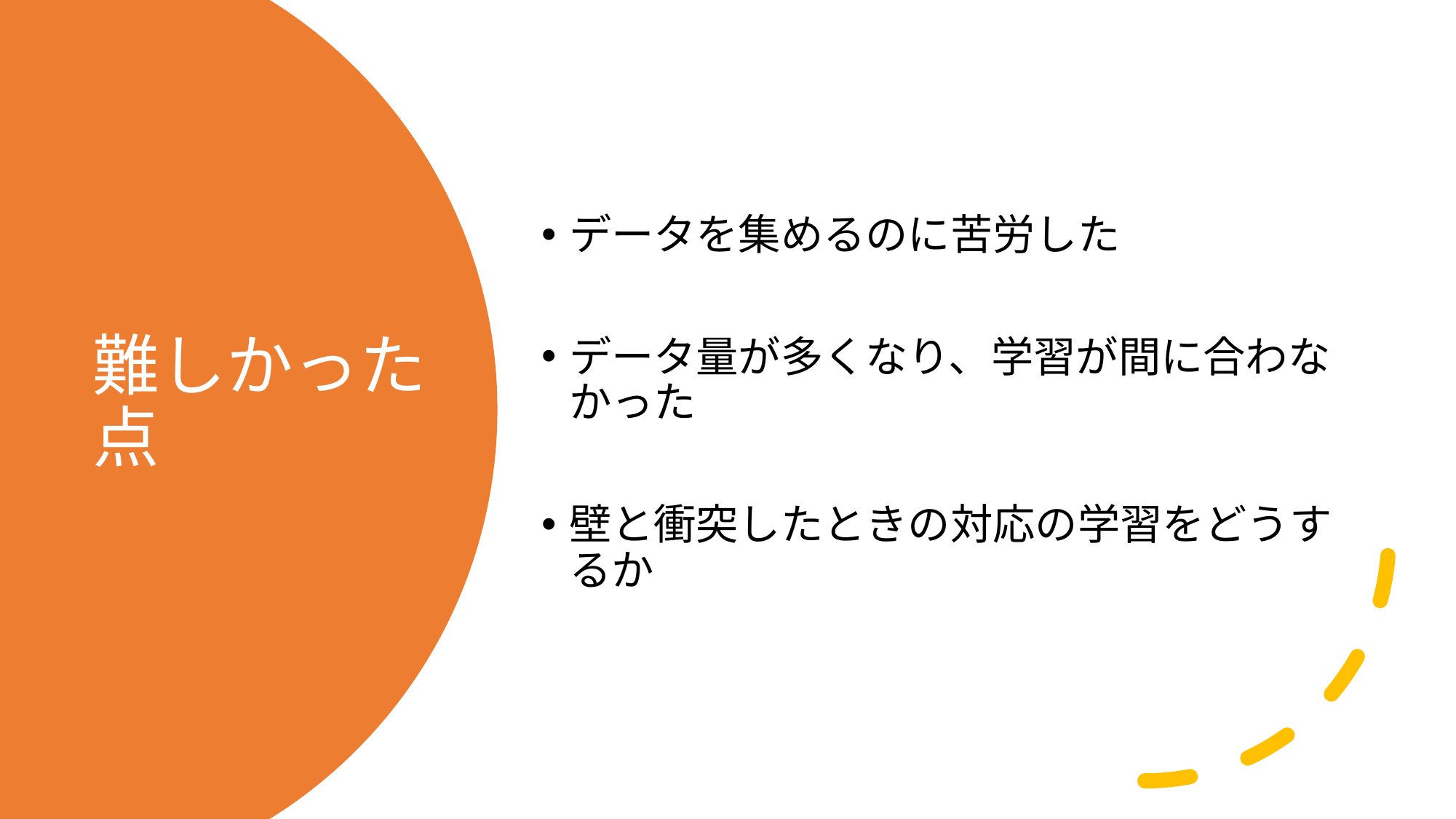

データを集めるのに苦労した

データ量が多くなり、学習が間に合わなかった

壁と衝突したときの対応の学習をどうするか
# 難しかった点